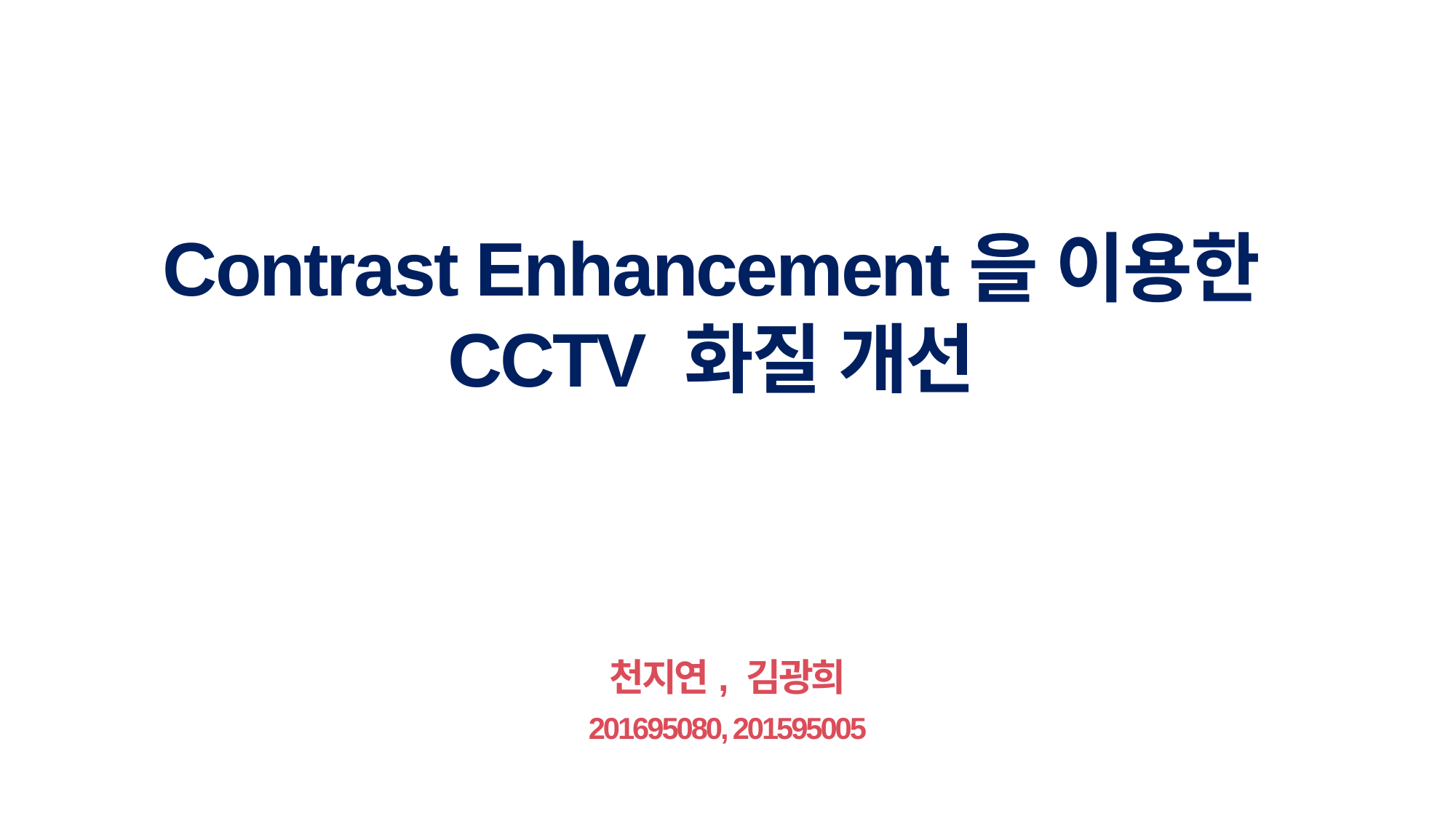

Contrast Enhancement을 이용한
CCTV 화질 개선
천지연, 김광희
201695080, 201595005